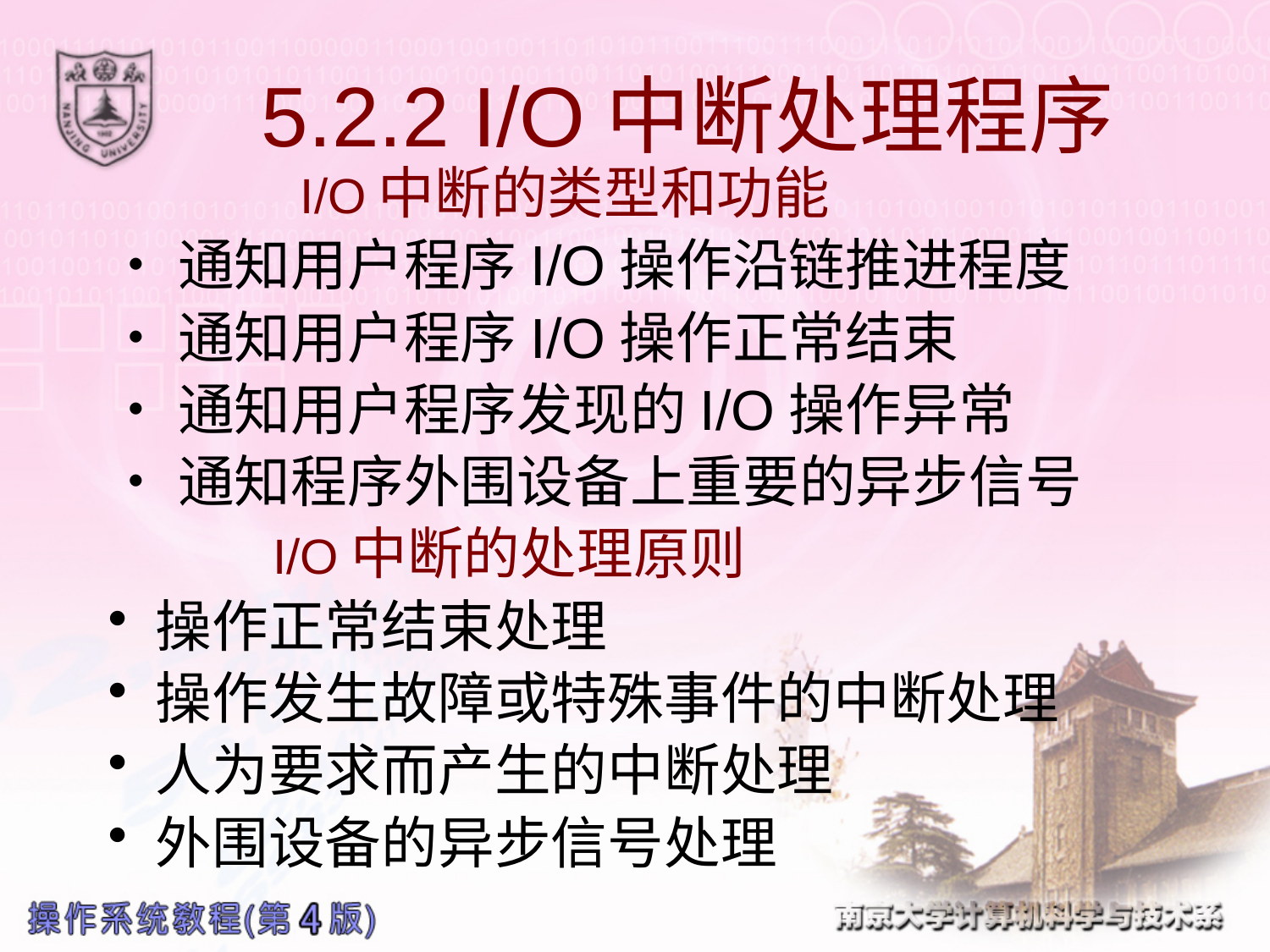

# 5.2.2 I/O中断处理程序
              I/O中断的类型和功能
•通知用户程序I/O操作沿链推进程度
•通知用户程序I/O操作正常结束
•通知用户程序发现的I/O操作异常
•通知程序外围设备上重要的异步信号
            I/O中断的处理原则
操作正常结束处理
操作发生故障或特殊事件的中断处理
人为要求而产生的中断处理
外围设备的异步信号处理